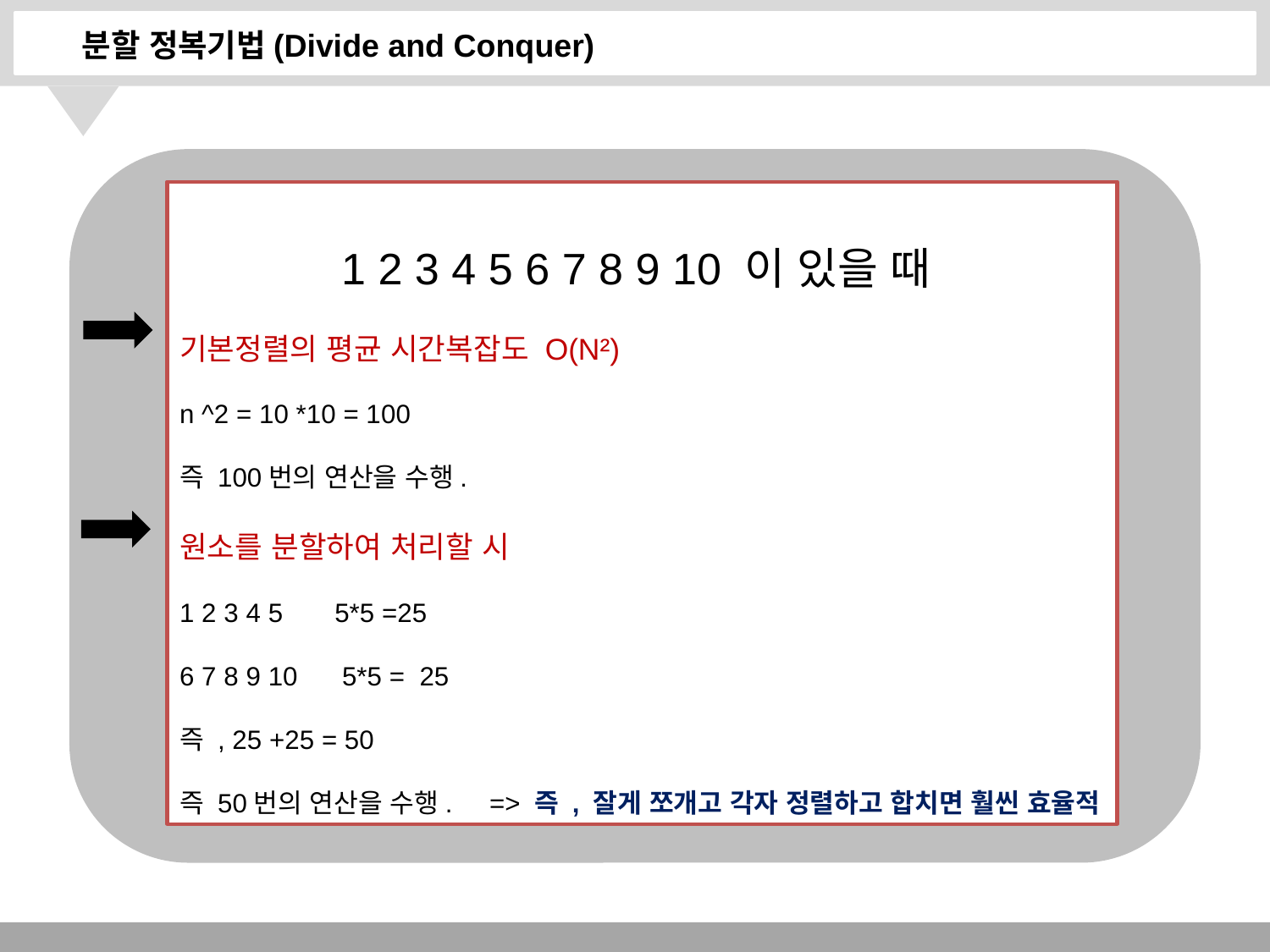

분할 정복기법(Divide and Conquer)

1 2 3 4 5 6 7 8 9 10 이 있을 때
기본정렬의 평균 시간복잡도 O(N²)
n ^2 = 10 *10 = 100
즉 100번의 연산을 수행.
원소를 분할하여 처리할 시
1 2 3 4 5       5*5 =25
6 7 8 9 10      5*5 =  25
즉 , 25 +25 = 50
즉 50번의 연산을 수행.     => 즉 , 잘게 쪼개고 각자 정렬하고 합치면 훨씬 효율적